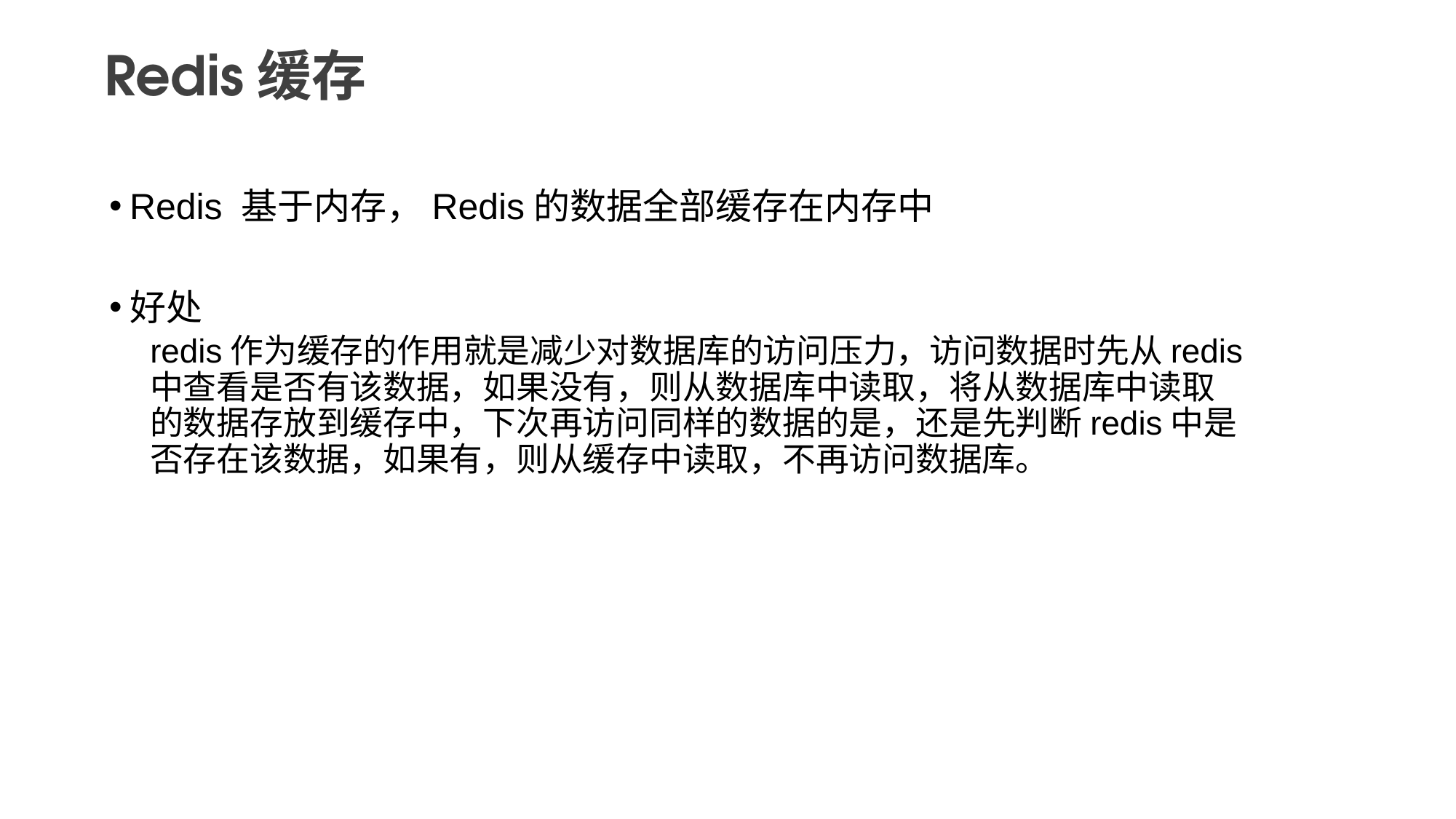

Redis缓存
Redis 基于内存，Redis的数据全部缓存在内存中

好处
redis作为缓存的作用就是减少对数据库的访问压力，访问数据时先从redis中查看是否有该数据，如果没有，则从数据库中读取，将从数据库中读取的数据存放到缓存中，下次再访问同样的数据的是，还是先判断redis中是否存在该数据，如果有，则从缓存中读取，不再访问数据库。